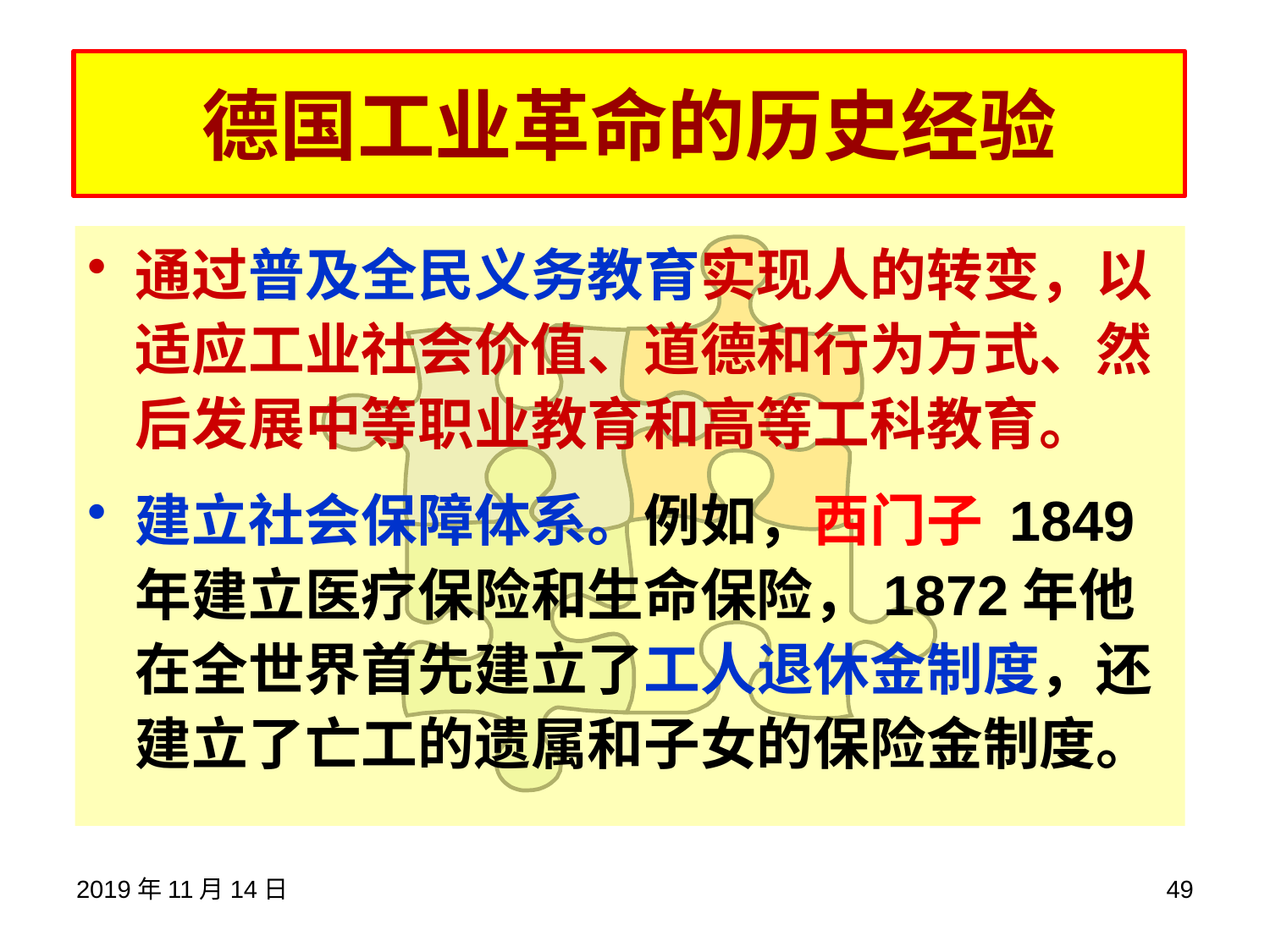

# 德国工业革命的历史经验
通过普及全民义务教育实现人的转变，以适应工业社会价值、道德和行为方式、然后发展中等职业教育和高等工科教育。
建立社会保障体系。例如，西门子 1849 年建立医疗保险和生命保险，1872年他在全世界首先建立了工人退休金制度，还建立了亡工的遗属和子女的保险金制度。

2019年11月14日
49